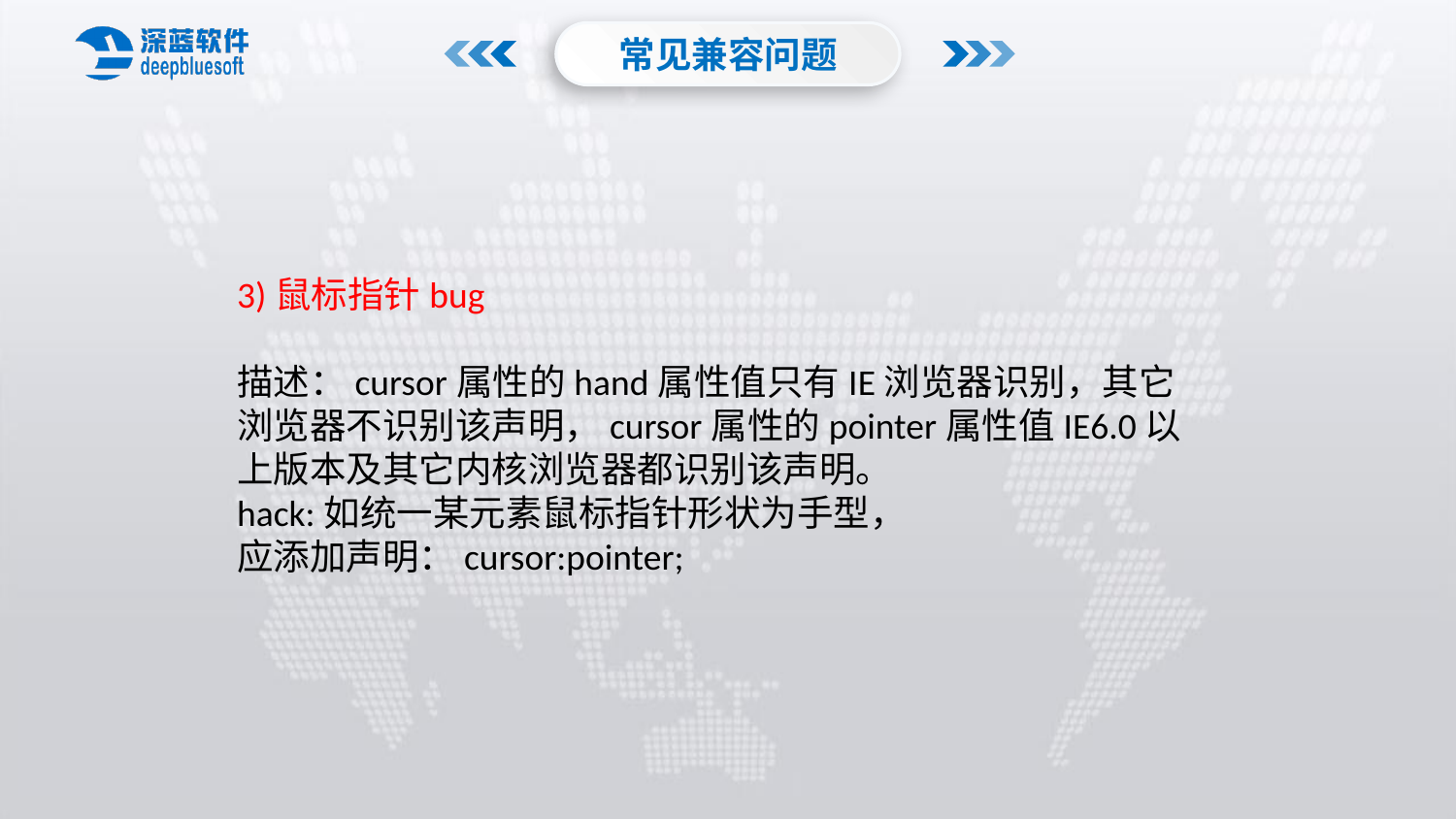

常见兼容问题

3)鼠标指针bug

描述：cursor属性的hand属性值只有IE浏览器识别，其它浏览器不识别该声明，cursor属性的pointer属性值IE6.0以上版本及其它内核浏览器都识别该声明。
hack:如统一某元素鼠标指针形状为手型，
应添加声明：cursor:pointer;